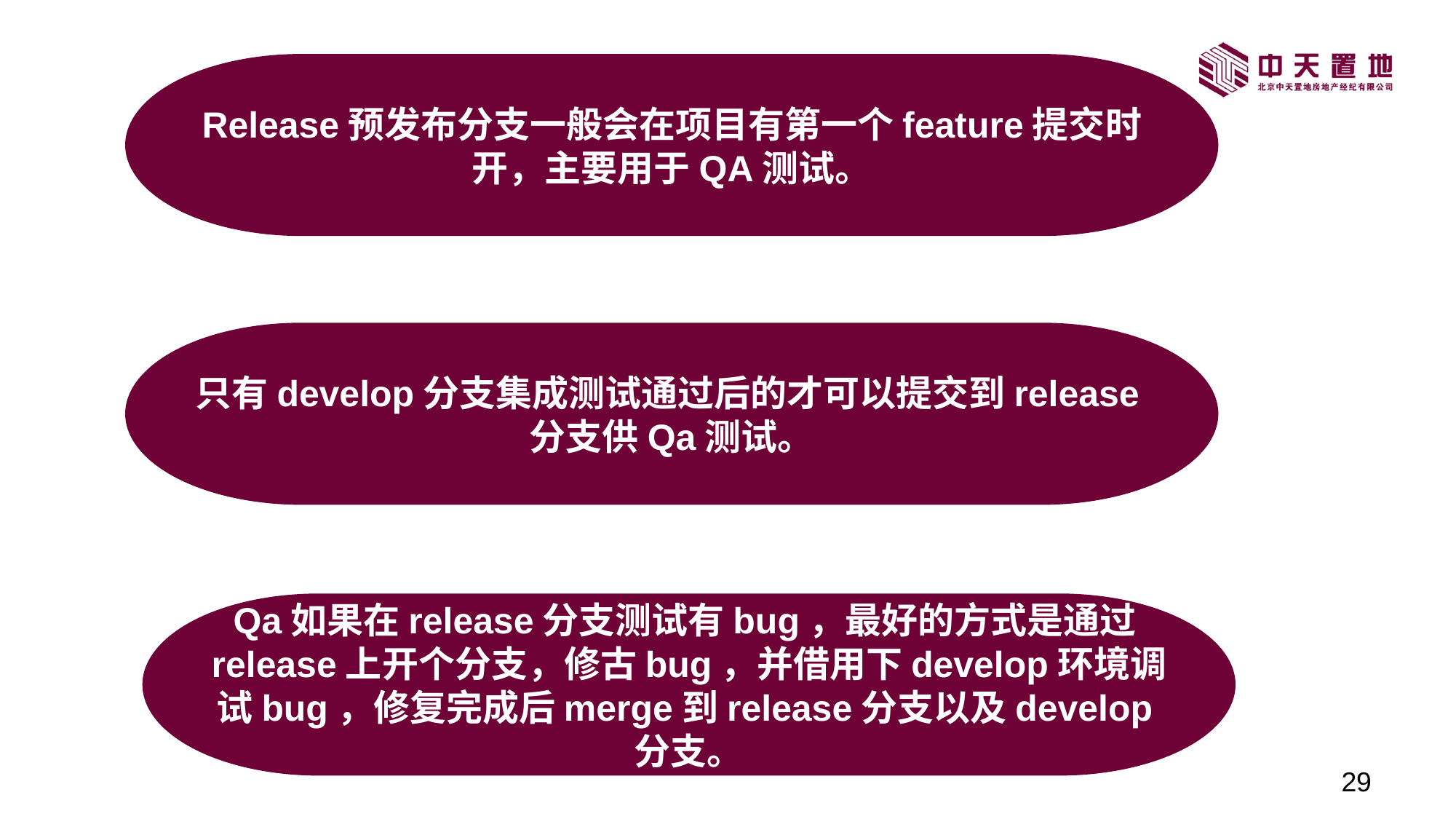

Release预发布分支一般会在项目有第一个feature提交时开，主要用于QA测试。
只有develop分支集成测试通过后的才可以提交到release分支供Qa测试。
Qa如果在release分支测试有bug，最好的方式是通过release上开个分支，修古bug，并借用下develop环境调试bug，修复完成后merge到release分支以及develop分支。
29